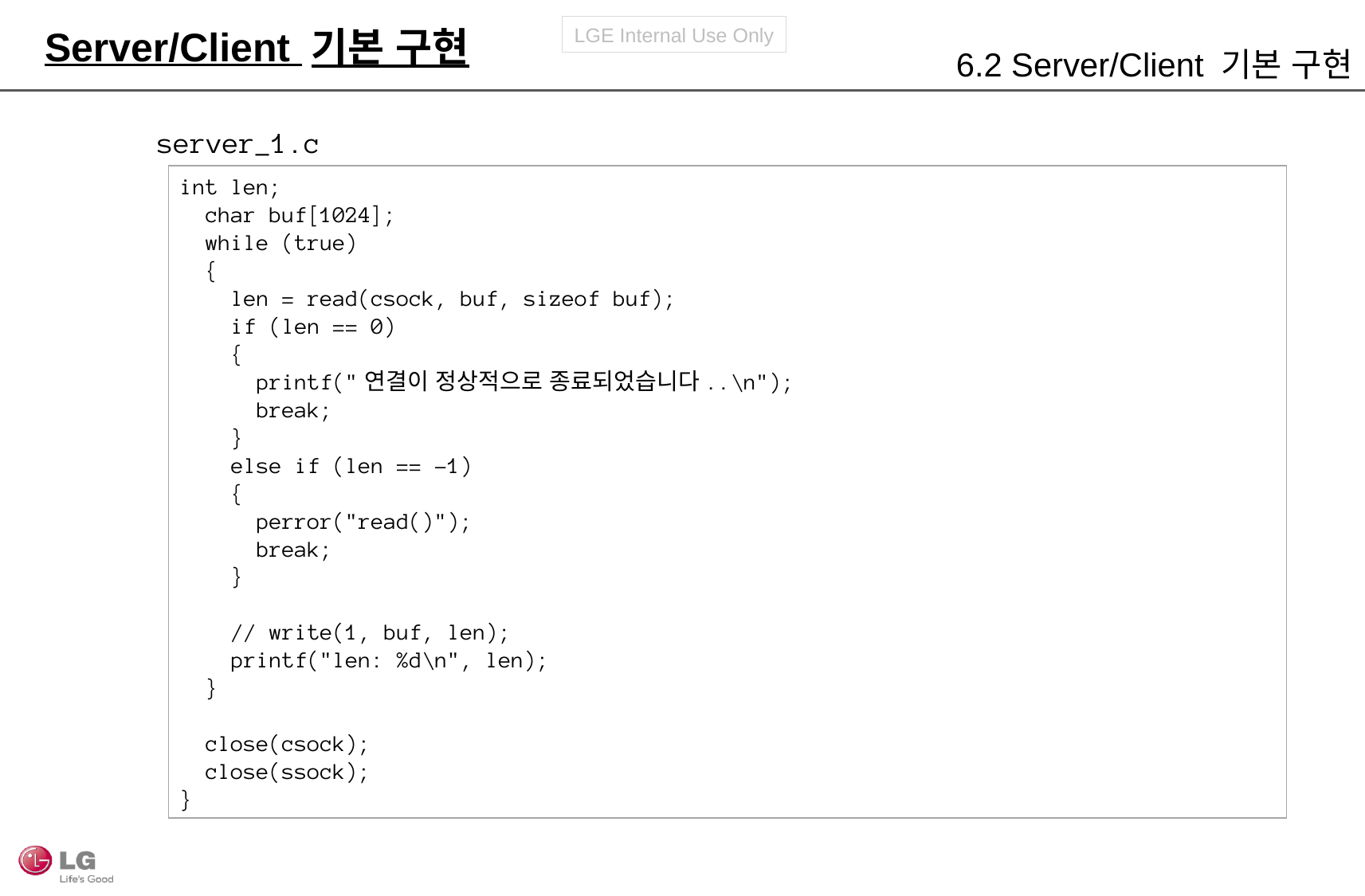

Server/Client 기본 구현
6.2 Server/Client 기본 구현
server_1.c
int len;
  char buf[1024];
  while (true)
  {
    len = read(csock, buf, sizeof buf);
    if (len == 0)
    {
      printf("연결이 정상적으로 종료되었습니다..\n");
      break;
    }
    else if (len == -1)
    {
      perror("read()");
      break;
    }

    // write(1, buf, len);
    printf("len: %d\n", len);
  }

  close(csock);
  close(ssock);
}